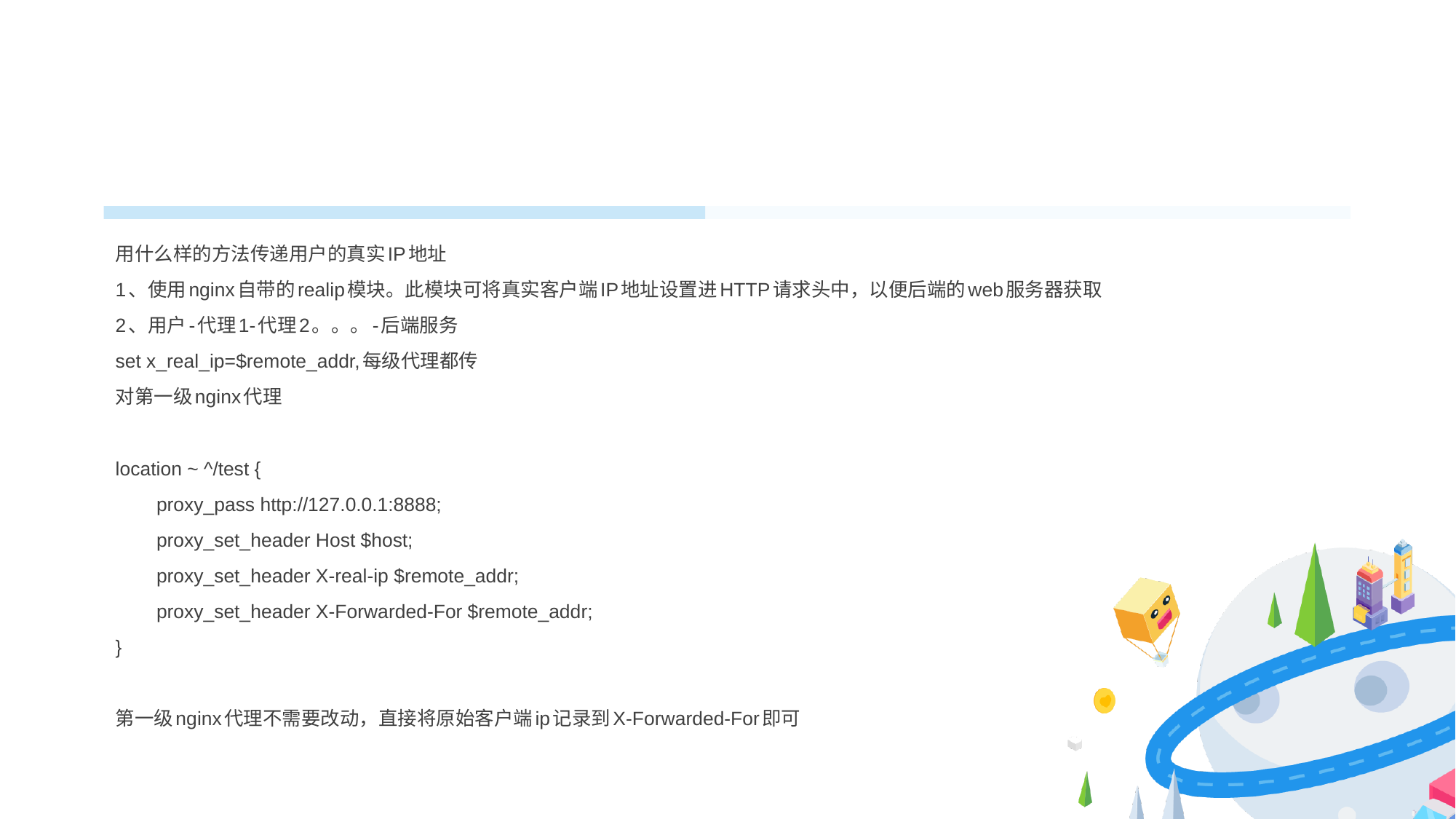

#
用什么样的方法传递用户的真实IP地址
1、使用nginx自带的realip模块。此模块可将真实客户端IP地址设置进HTTP请求头中，以便后端的web服务器获取
2、用户-代理1-代理2。。。-后端服务
set x_real_ip=$remote_addr,每级代理都传
对第一级nginx代理

location ~ ^/test {
　　proxy_pass http://127.0.0.1:8888;
　　proxy_set_header Host $host;
　　proxy_set_header X-real-ip $remote_addr;
　　proxy_set_header X-Forwarded-For $remote_addr;
}

第一级nginx代理不需要改动，直接将原始客户端ip记录到X-Forwarded-For即可